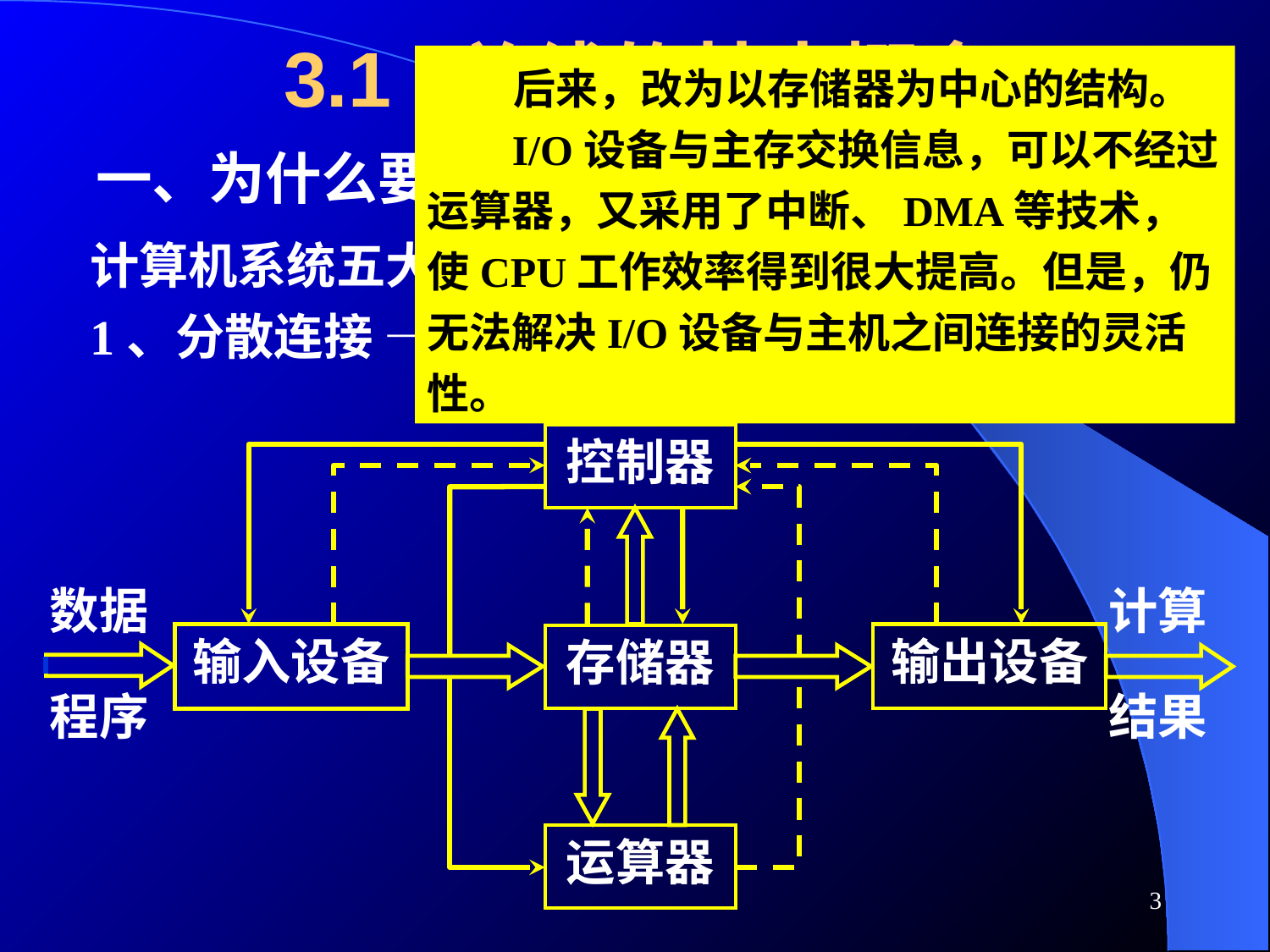

# 3.1  总线的基本概念
        后来，改为以存储器为中心的结构。
        I/O设备与主存交换信息，可以不经过运算器，又采用了中断、DMA等技术，使CPU工作效率得到很大提高。但是，仍无法解决I/O设备与主机之间连接的灵活性。
一、为什么要用总线
计算机系统五大部件的连接方式：
1、分散连接 —  各部件之间使用单独的连线
控制器

数据
计算
输入设备
输出设备
存储器

程序
结果

运算器

3